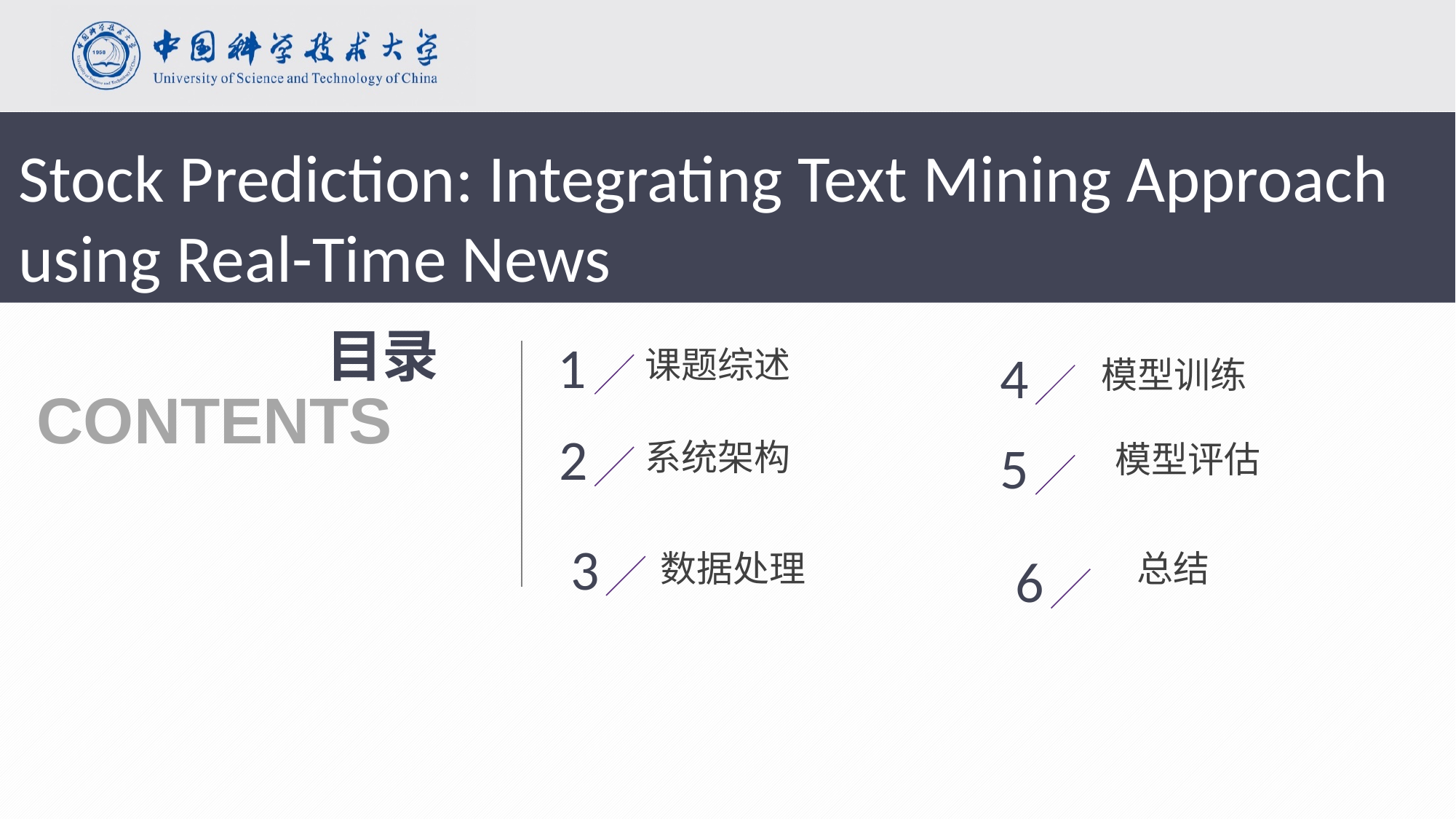

Stock Prediction: Integrating Text Mining Approach using Real-Time News
目录
1
4
课题综述
模型训练
CONTENTS
2
5
系统架构
模型评估
3
数据处理
6
总结